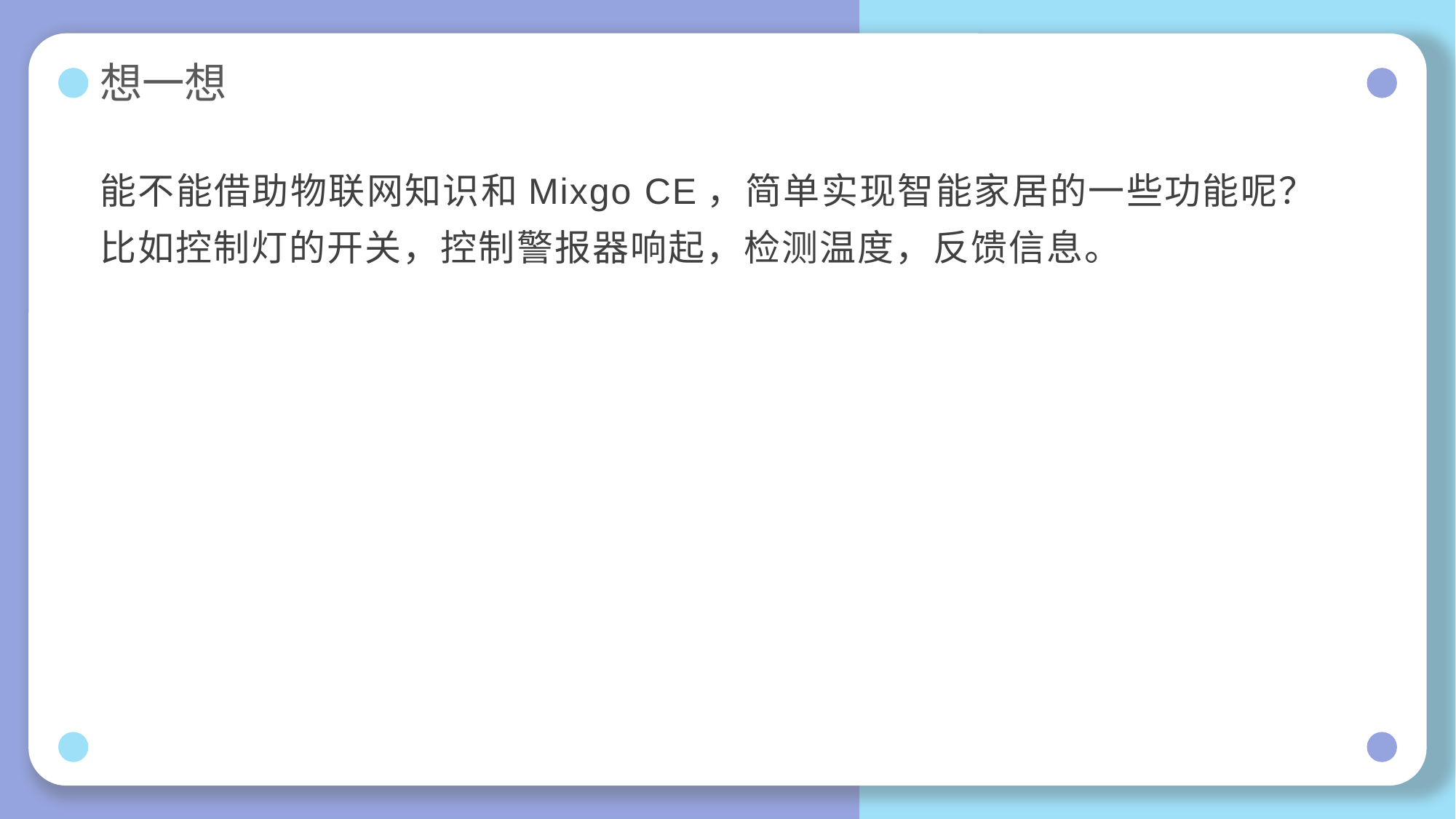

# 想一想
能不能借助物联网知识和Mixgo CE，简单实现智能家居的一些功能呢？比如控制灯的开关，控制警报器响起，检测温度，反馈信息。